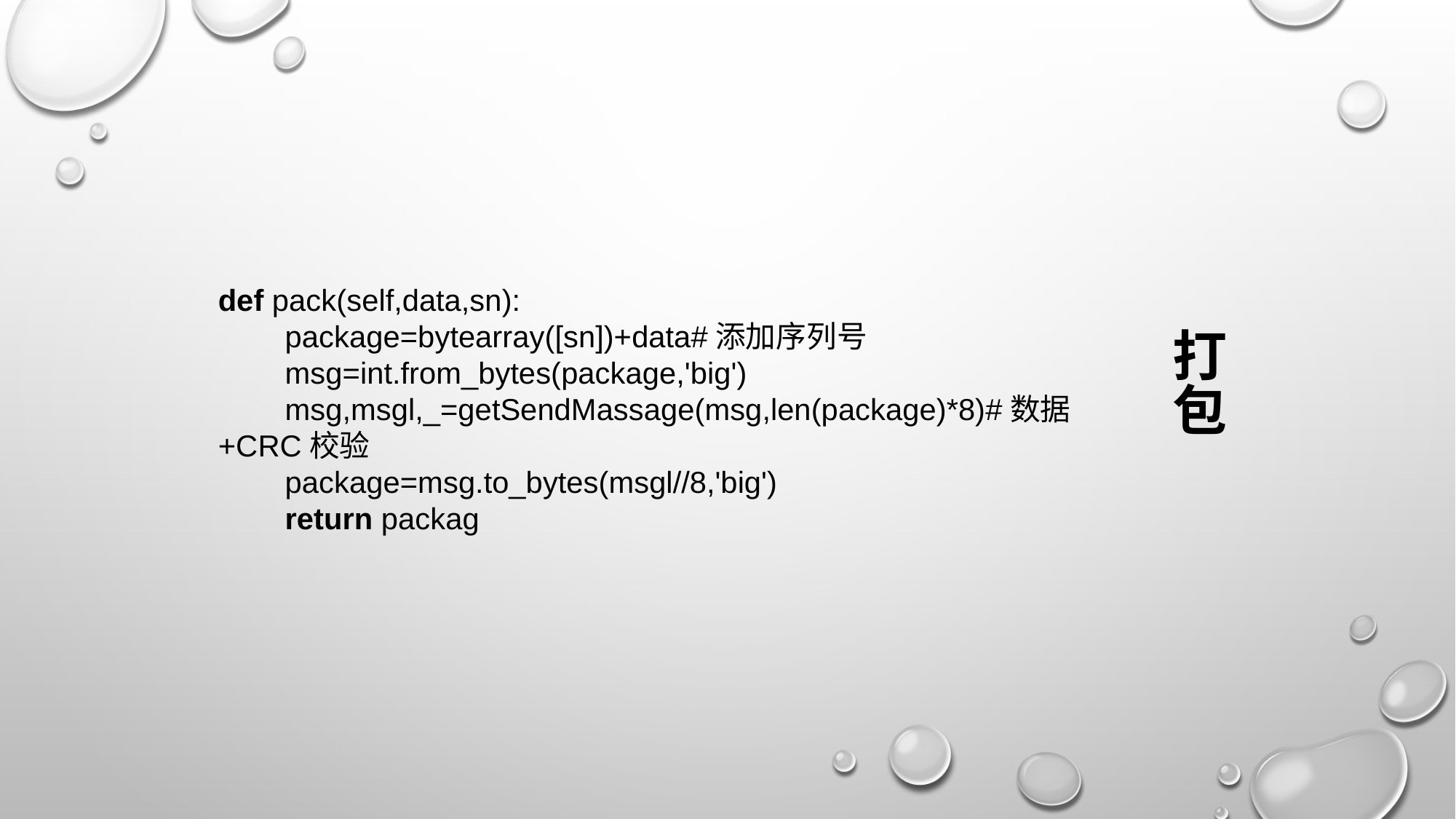

# 打包
def pack(self,data,sn):
        package=bytearray([sn])+data#添加序列号
        msg=int.from_bytes(package,'big')
        msg,msgl,_=getSendMassage(msg,len(package)*8)#数据+CRC校验
        package=msg.to_bytes(msgl//8,'big')
        return packag